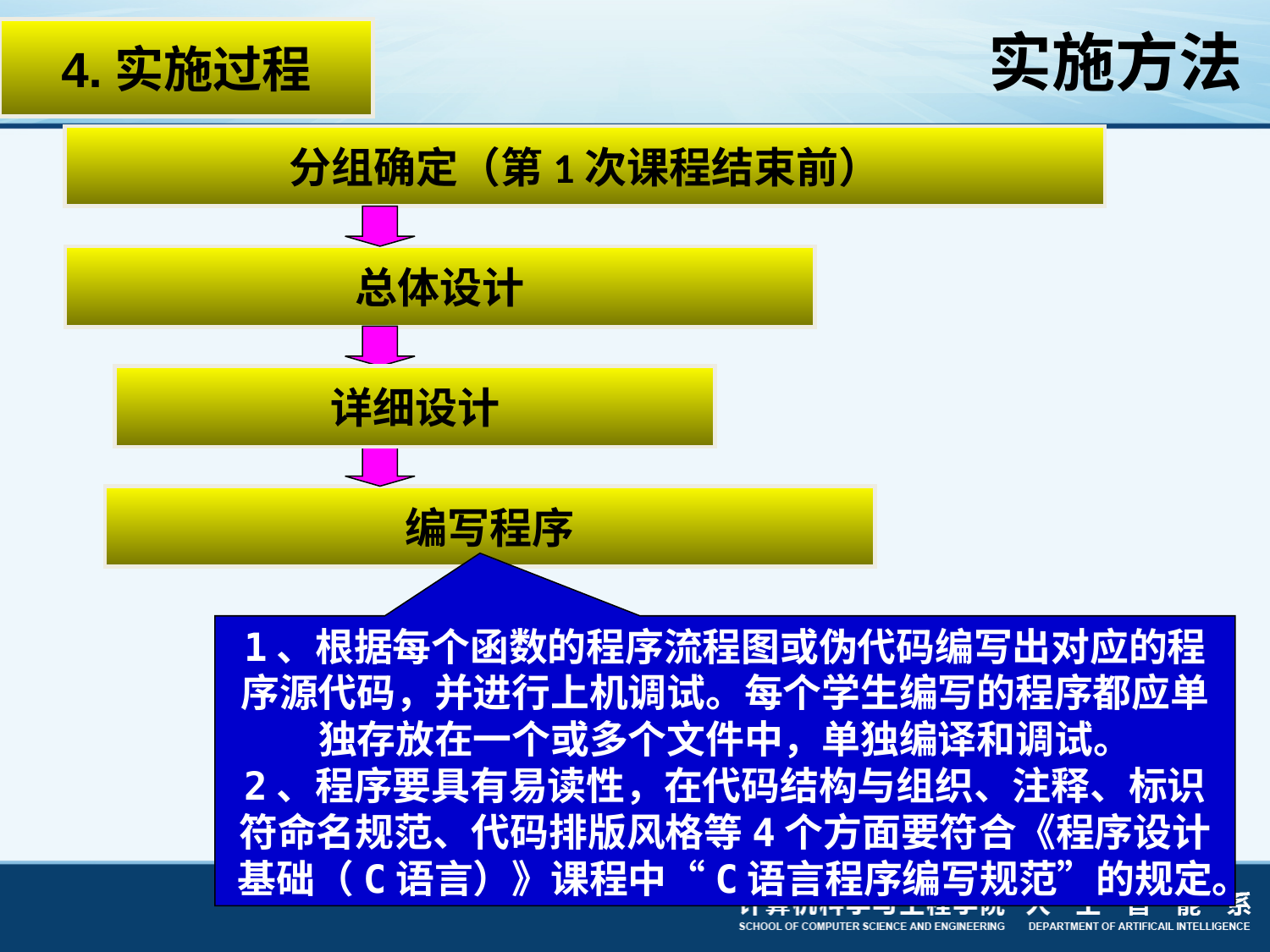

实施方法
4.实施过程
分组确定（第1次课程结束前）

总体设计

详细设计

编写程序
1、根据每个函数的程序流程图或伪代码编写出对应的程序源代码，并进行上机调试。每个学生编写的程序都应单独存放在一个或多个文件中，单独编译和调试。
2、程序要具有易读性，在代码结构与组织、注释、标识符命名规范、代码排版风格等4个方面要符合《程序设计基础（C语言）》课程中“C语言程序编写规范”的规定。